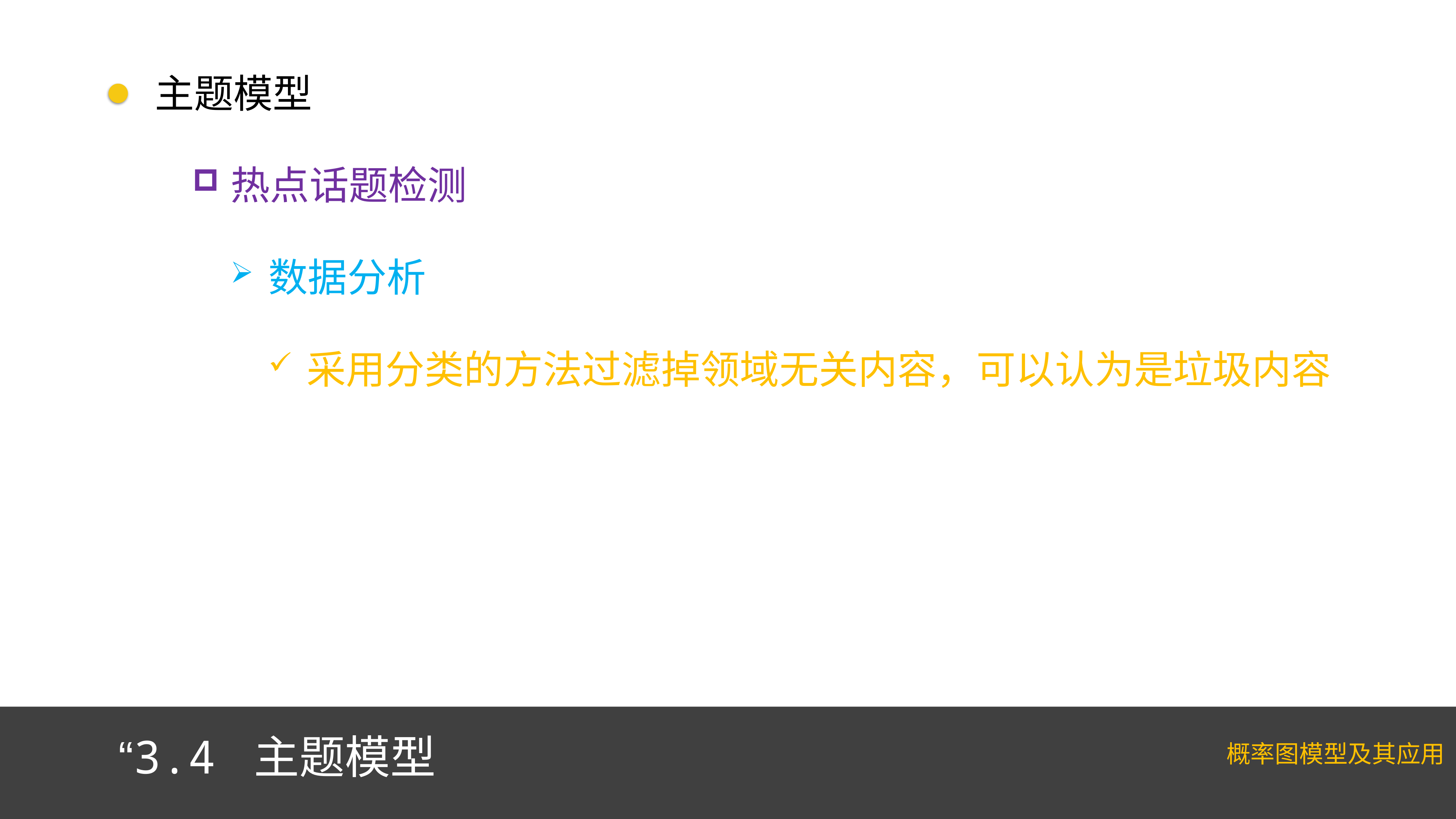

主题模型
热点话题检测
数据分析
采用分类的方法过滤掉领域无关内容，可以认为是垃圾内容

“3.4 主题模型